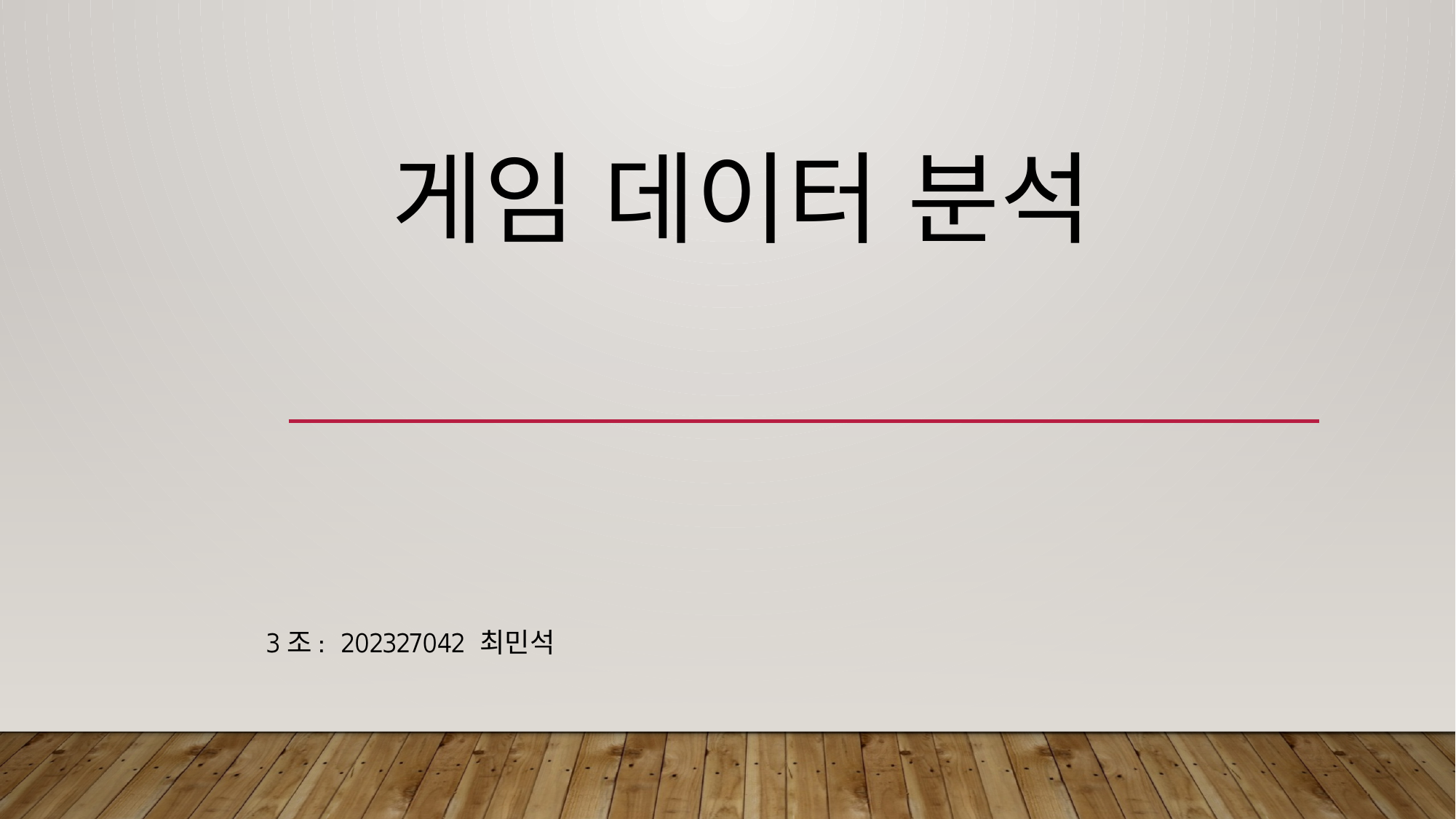

# 게임 데이터 분석
3조:  202327042 최민석